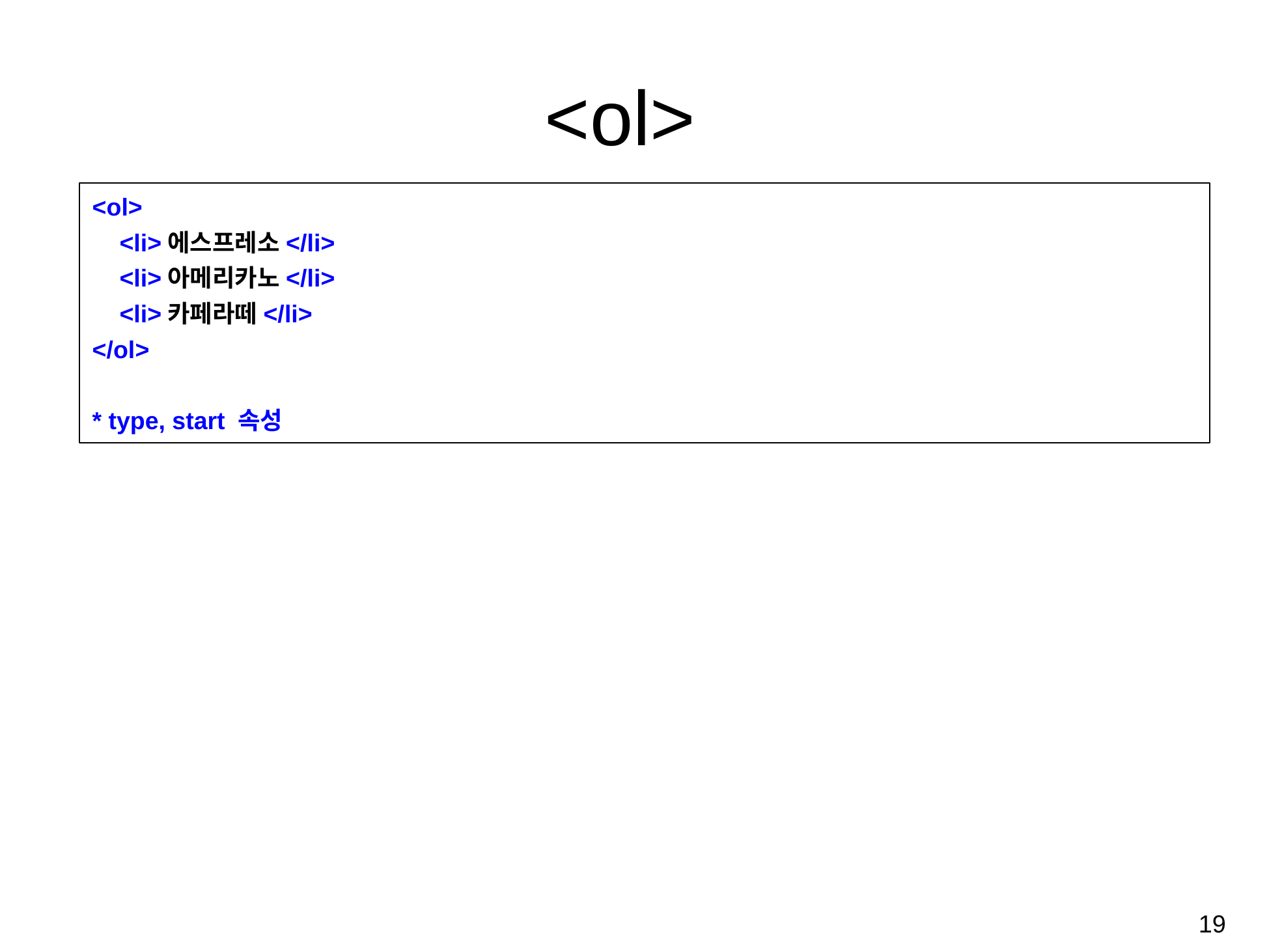

# <ol>
<ol>
    <li>에스프레소</li>
    <li>아메리카노</li>
    <li>카페라떼</li>
</ol>

* type, start 속성
19